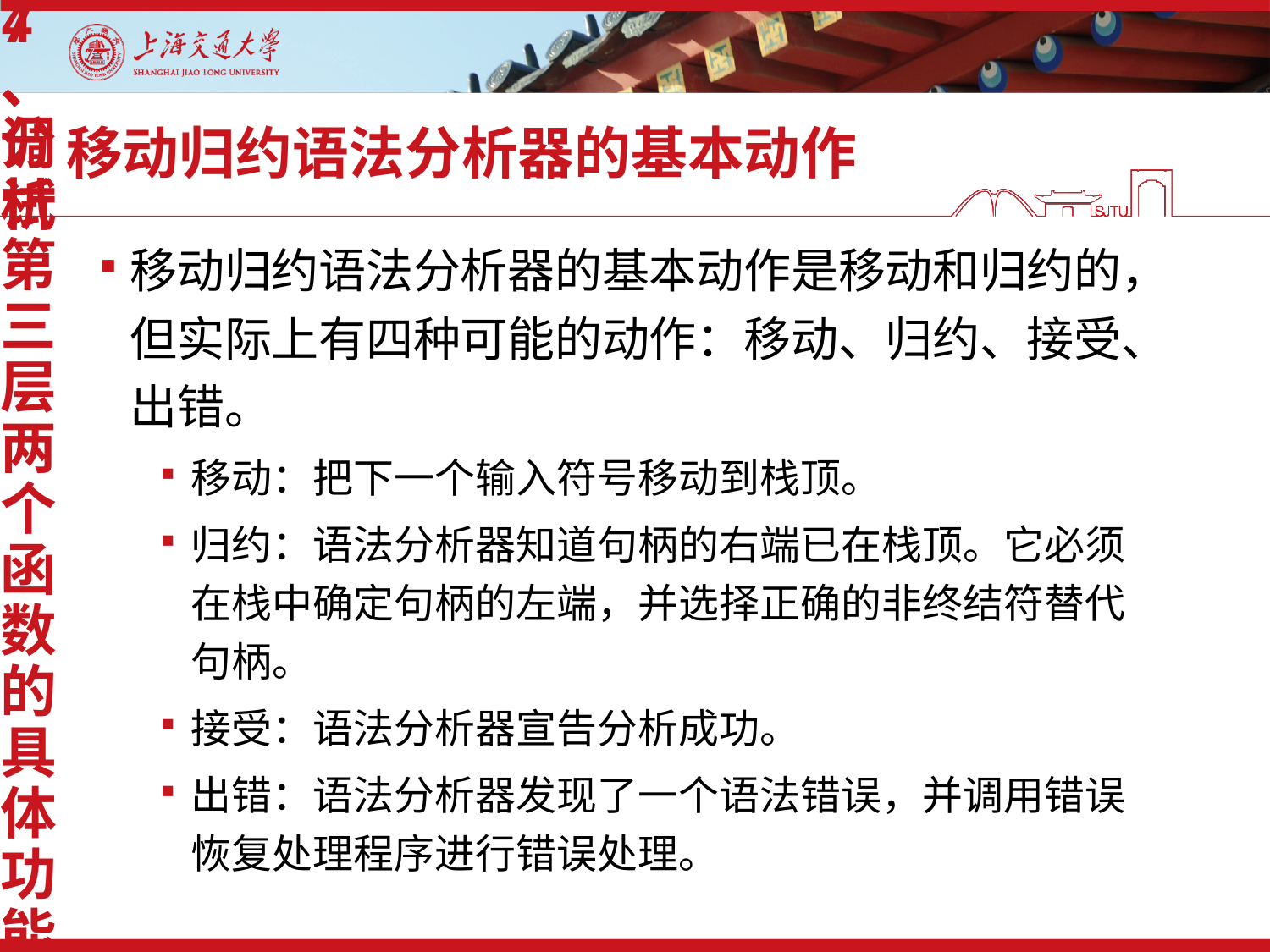

4、分析第三层两个函数的具体功能
7、调试
# 移动归约语法分析器的基本动作
移动归约语法分析器的基本动作是移动和归约的，但实际上有四种可能的动作：移动、归约、接受、出错。
移动：把下一个输入符号移动到栈顶。
归约：语法分析器知道句柄的右端已在栈顶。它必须在栈中确定句柄的左端，并选择正确的非终结符替代句柄。
接受：语法分析器宣告分析成功。
出错：语法分析器发现了一个语法错误，并调用错误恢复处理程序进行错误处理。